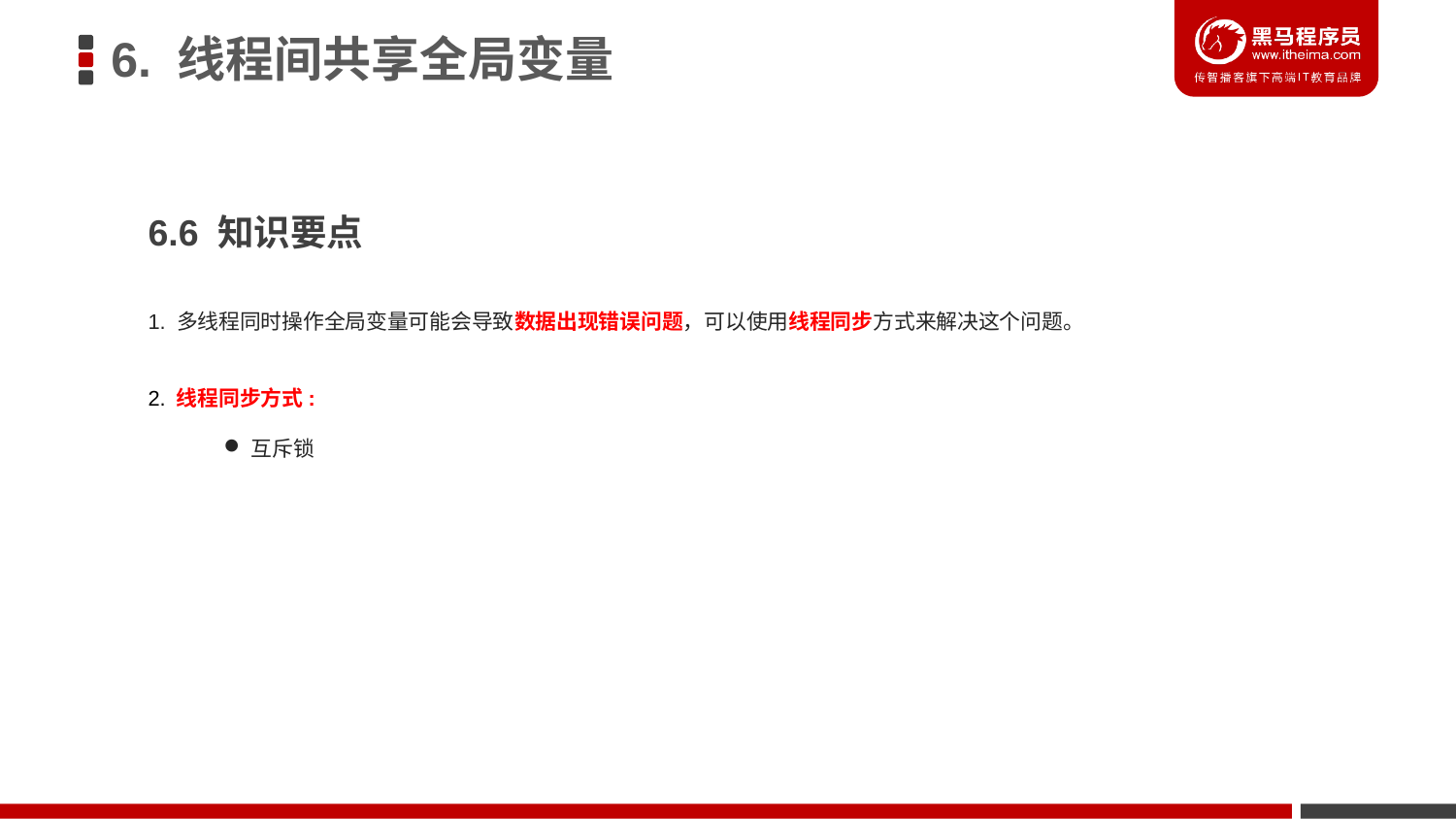

6. 线程间共享全局变量
6.6 知识要点
1. 多线程同时操作全局变量可能会导致数据出现错误问题，可以使用线程同步方式来解决这个问题。

2. 线程同步方式:

互斥锁